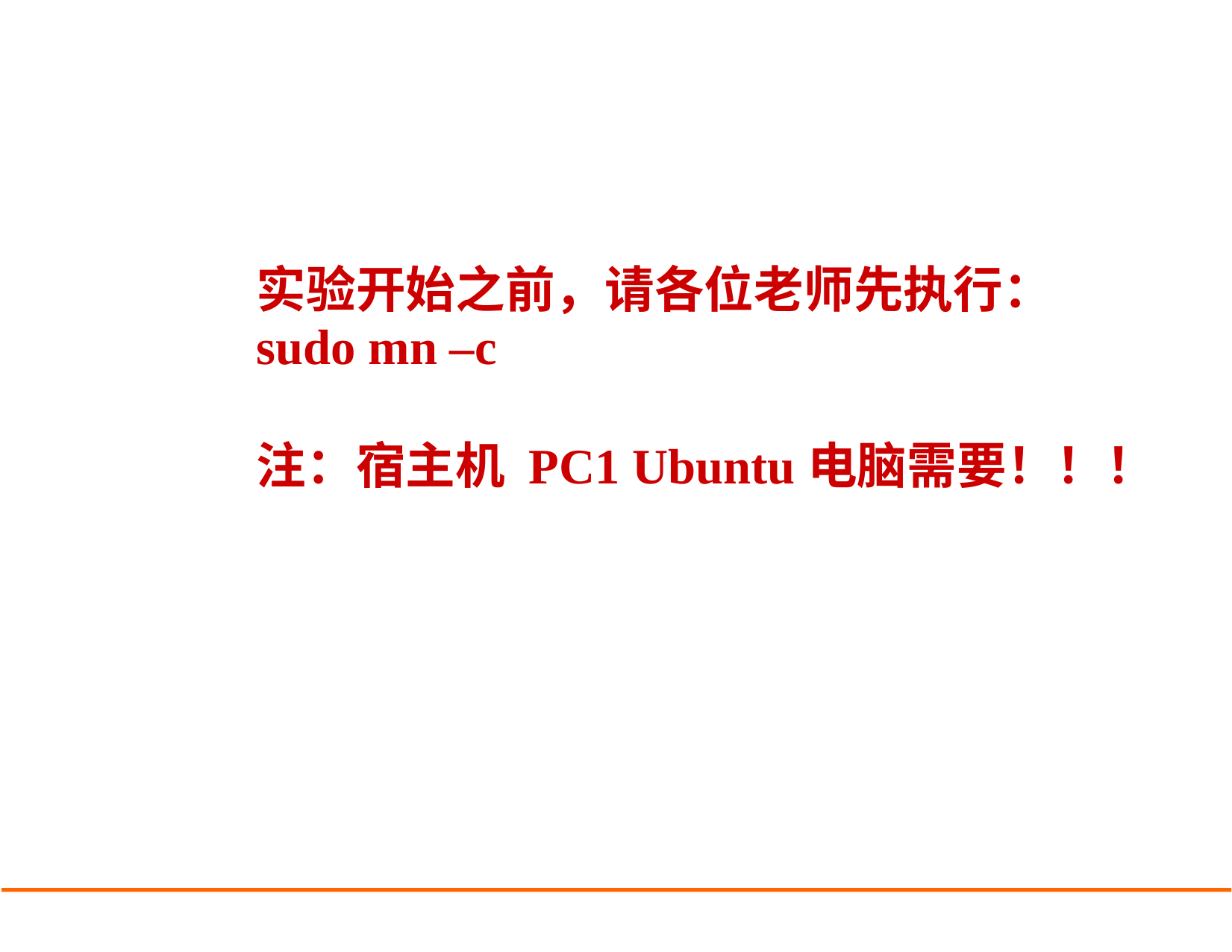

实验开始之前，请各位老师先执行：
sudo mn –c

注：宿主机 PC1 Ubuntu电脑需要！！！